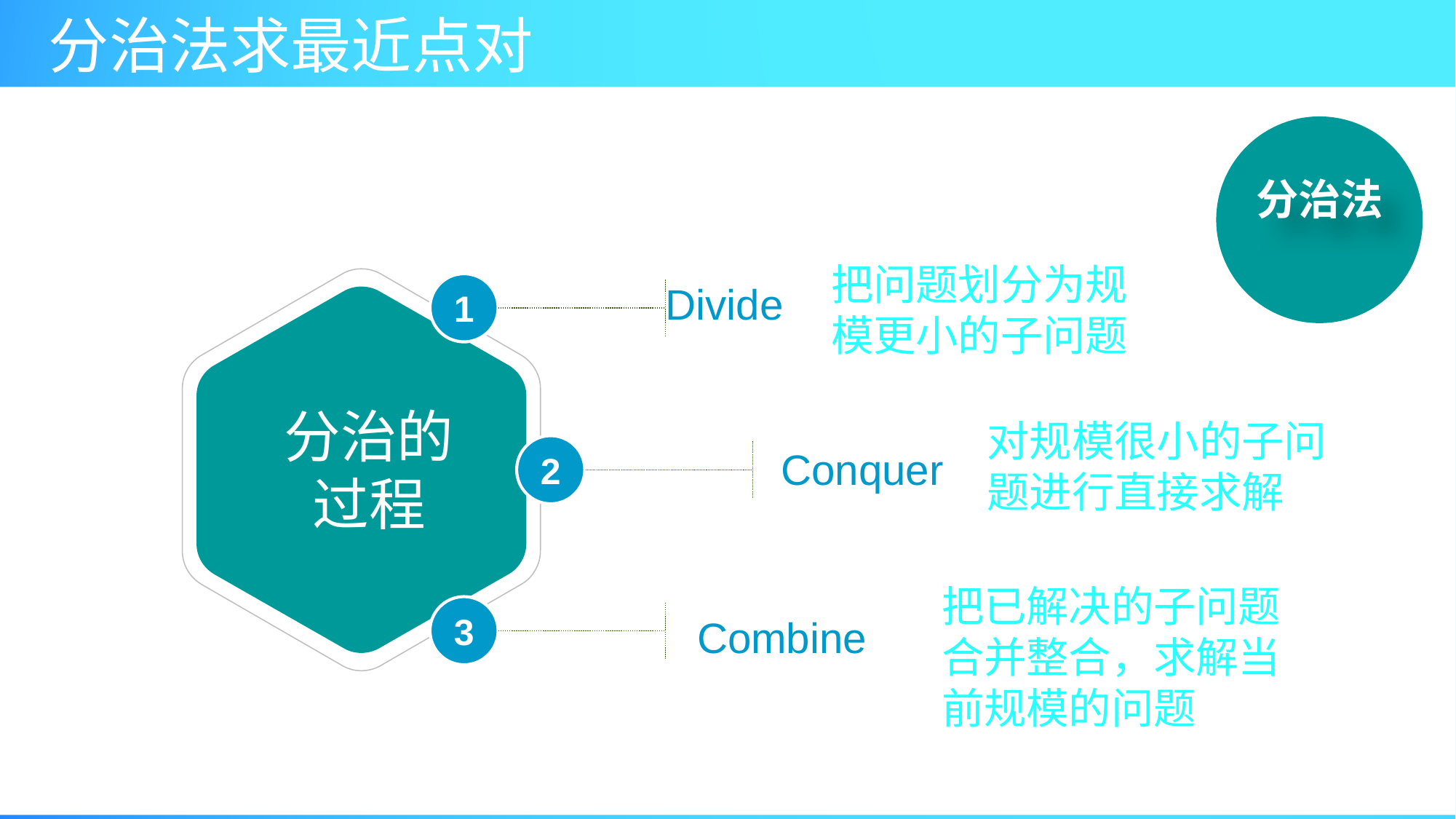

分治法
Divide
把问题划分为规模更小的子问题
1

分治的过程
对规模很小的子问题进行直接求解
Conquer
2
把已解决的子问题合并整合，求解当前规模的问题
Combine
3